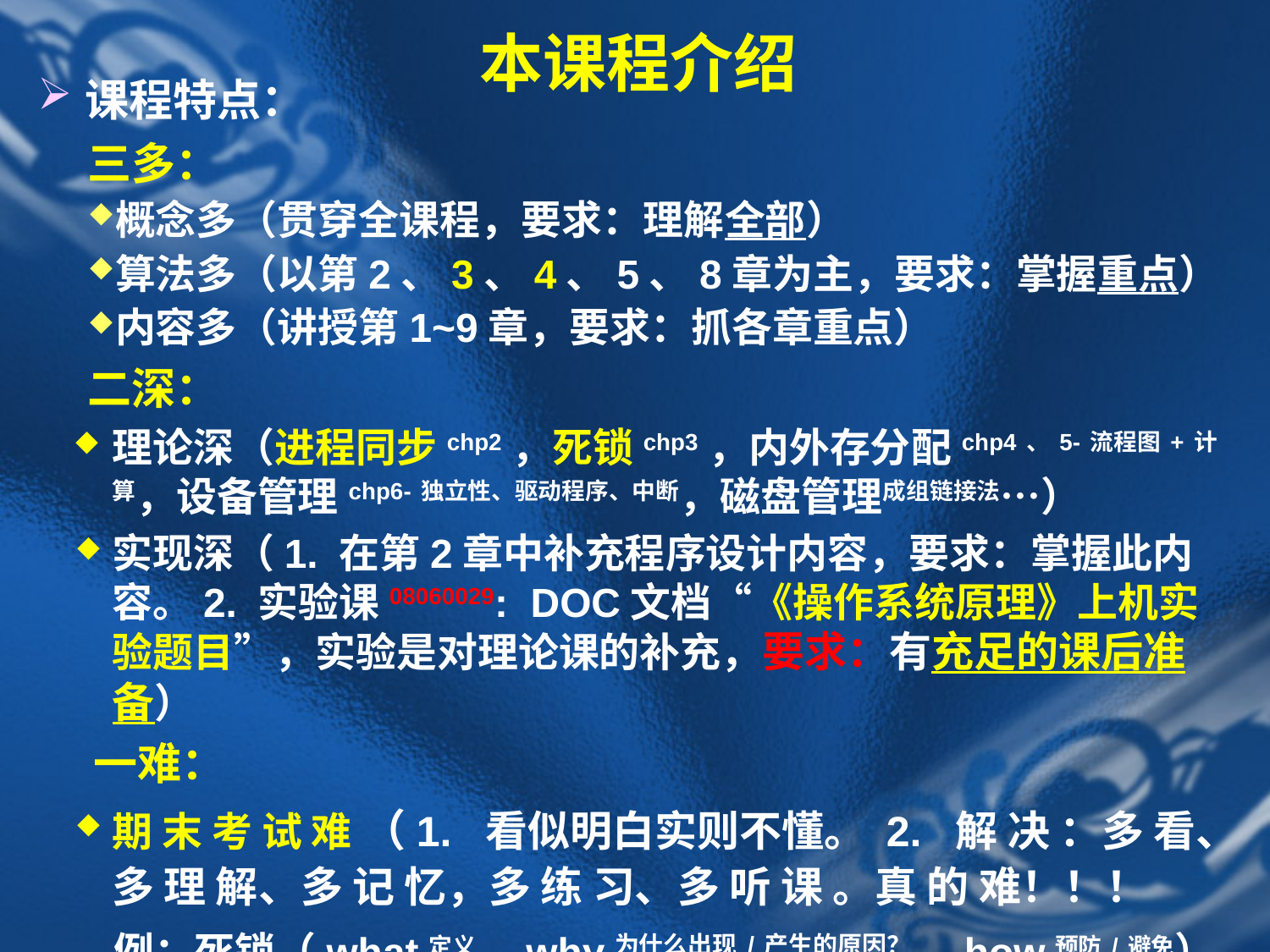

# 本课程介绍
课程特点：
三多：
概念多（贯穿全课程，要求：理解全部）
算法多（以第2、3、4、5、8章为主，要求：掌握重点）
内容多（讲授第1~9章，要求：抓各章重点）
二深：
理论深（进程同步chp2，死锁chp3，内外存分配chp4、5-流程图+计算，设备管理chp6-独立性、驱动程序、中断，磁盘管理成组链接法…）
实现深（1. 在第2章中补充程序设计内容，要求：掌握此内容。2. 实验课08060029:  DOC文档“《操作系统原理》上机实验题目”，实验是对理论课的补充，要求：有充足的课后准备）
 一难：
期 末 考 试 难 （1.  看似明白实则不懂。 2.  解 决 ：多 看、多 理 解、多 记 忆，多 练 习、多 听 课 。真 的 难！！！
   例：死锁（what定义，why为什么出现/产生的原因？，how预防/避免）